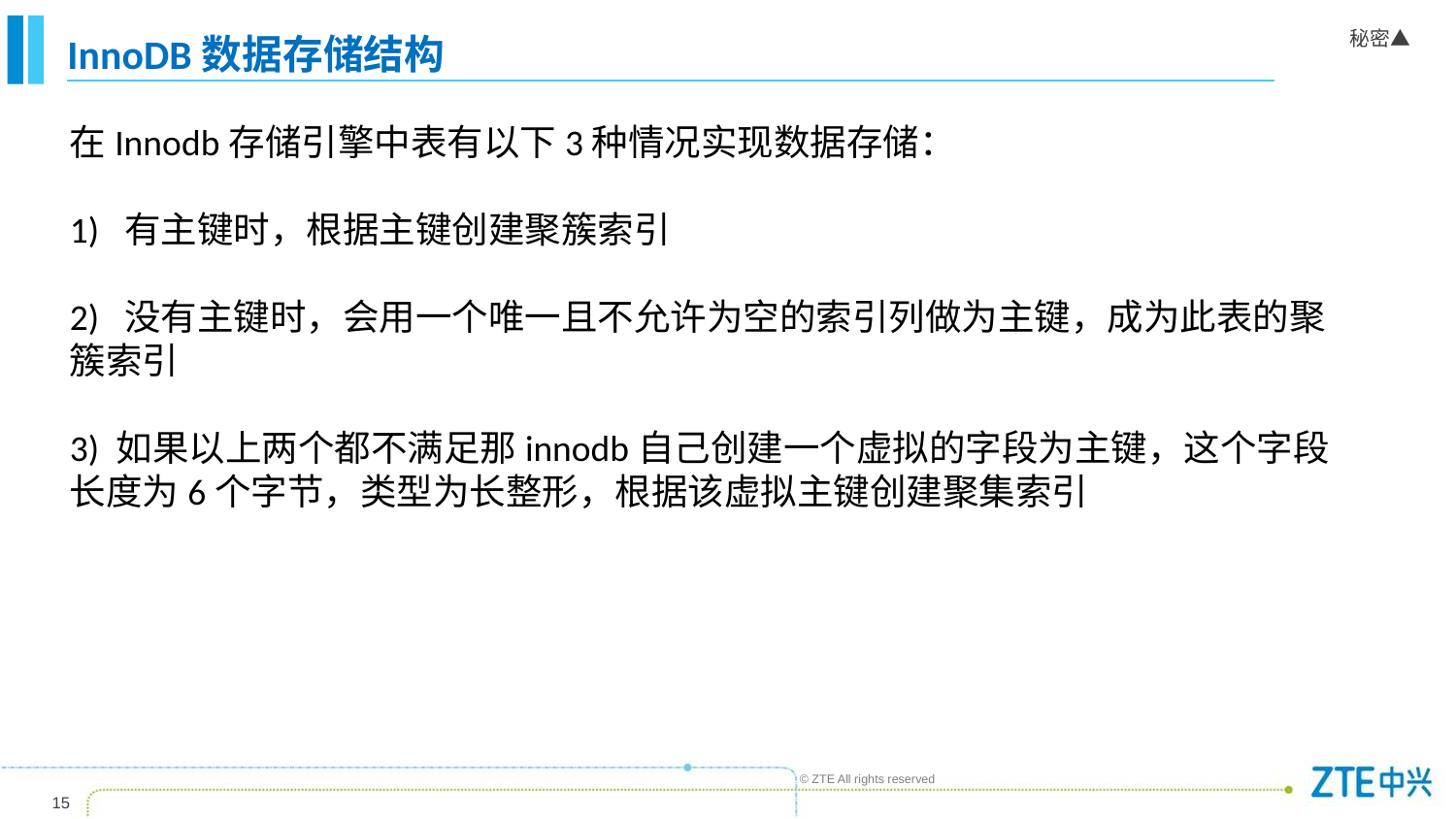

# InnoDB数据存储结构
在Innodb存储引擎中表有以下3种情况实现数据存储：

1)  有主键时，根据主键创建聚簇索引

2)  没有主键时，会用一个唯一且不允许为空的索引列做为主键，成为此表的聚簇索引

3) 如果以上两个都不满足那innodb自己创建一个虚拟的字段为主键，这个字段长度为6个字节，类型为长整形，根据该虚拟主键创建聚集索引